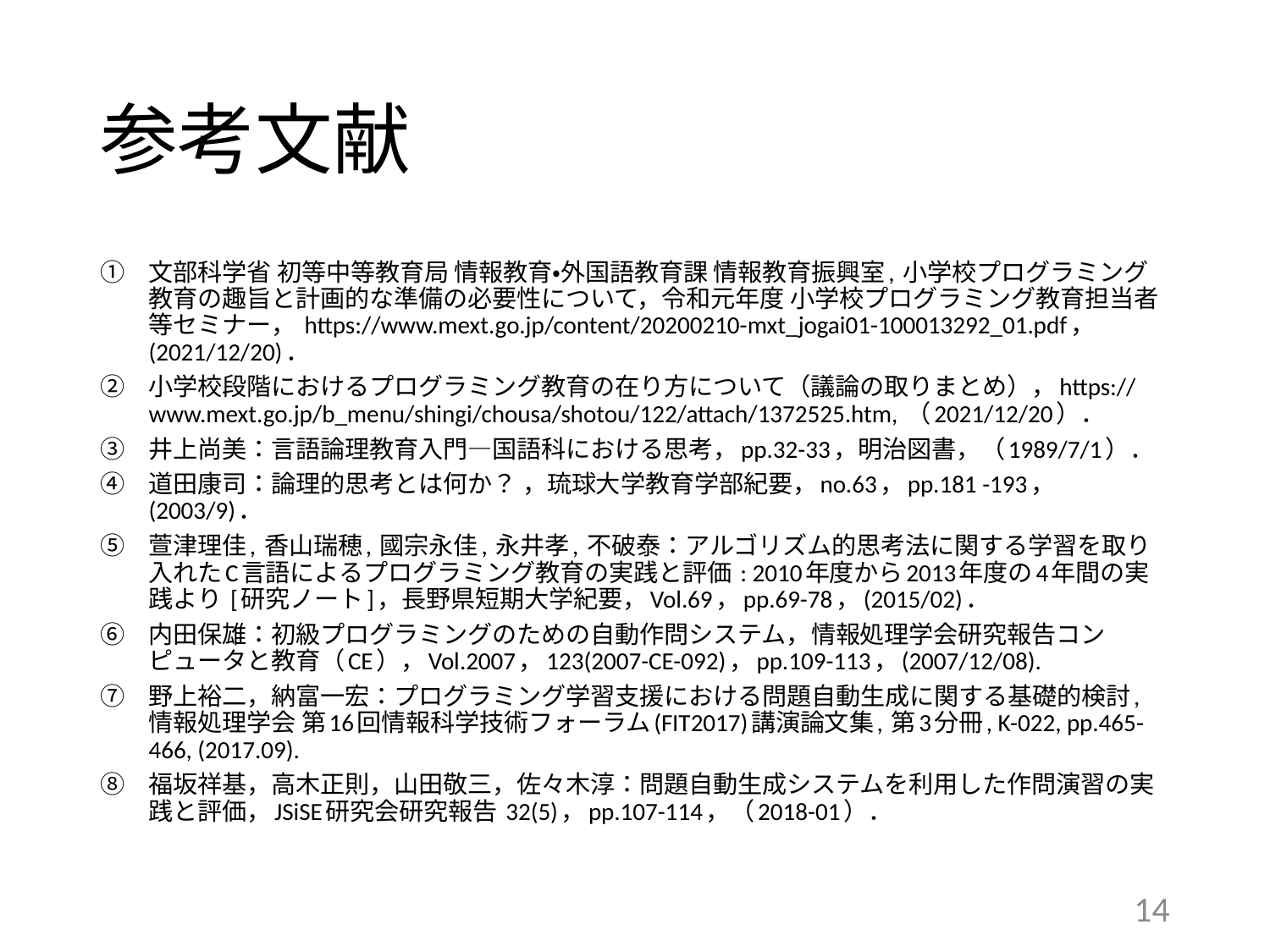

# 参考文献
文部科学省 初等中等教育局 情報教育・外国語教育課 情報教育振興室, 小学校プログラミング教育の趣旨と計画的な準備の必要性について，令和元年度 小学校プログラミング教育担当者等セミナー， https://www.mext.go.jp/content/20200210-mxt_jogai01-100013292_01.pdf，(2021/12/20)．
小学校段階におけるプログラミング教育の在り方について（議論の取りまとめ），https://www.mext.go.jp/b_menu/shingi/chousa/shotou/122/attach/1372525.htm, （2021/12/20）．
井上尚美：言語論理教育入門―国語科における思考，pp.32-33，明治図書，（1989/7/1）．
道田康司：論理的思考とは何か？ ，琉球大学教育学部紀要，no.63，pp.181 -193，(2003/9)．
萱津理佳, 香山瑞穂, 國宗永佳, 永井孝, 不破泰：アルゴリズム的思考法に関する学習を取り入れたC言語によるプログラミング教育の実践と評価 : 2010年度から2013年度の4年間の実践より [研究ノート]，長野県短期大学紀要，Vol.69，pp.69-78，(2015/02)．
内田保雄：初級プログラミングのための自動作問システム，情報処理学会研究報告コンピュータと教育（CE），Vol.2007，123(2007-CE-092)，pp.109-113，(2007/12/08).
野上裕二，納富一宏：プログラミング学習支援における問題自動生成に関する基礎的検討, 情報処理学会 第16回情報科学技術フォーラム(FIT2017)講演論文集, 第3分冊, K-022, pp.465-466, (2017.09).
福坂祥基，高木正則，山田敬三，佐々木淳：問題自動生成システムを利用した作問演習の実践と評価，JSiSE研究会研究報告 32(5)，pp.107-114，（2018-01）．

14